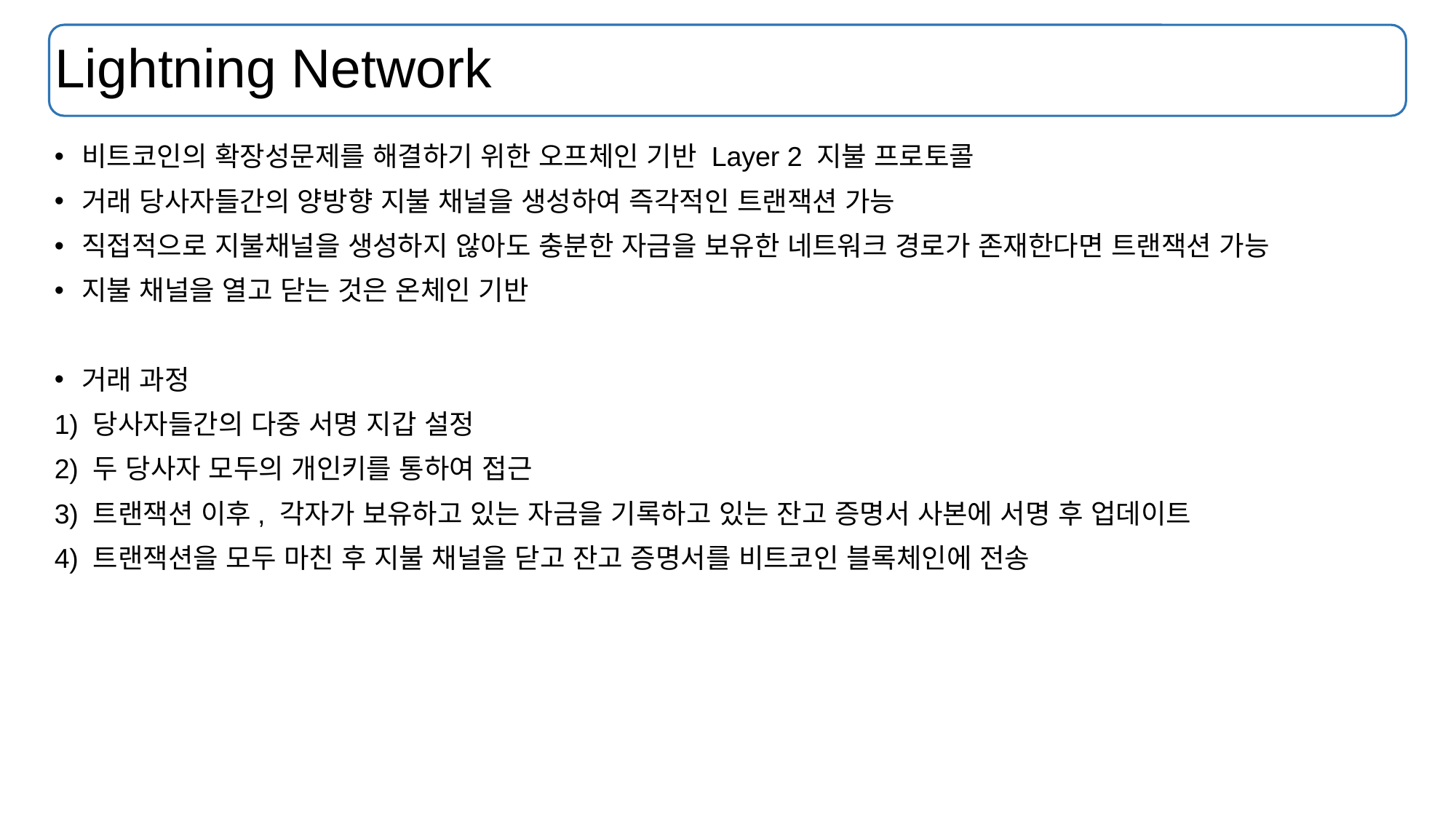

# Lightning Network
비트코인의 확장성문제를 해결하기 위한 오프체인 기반 Layer 2 지불 프로토콜
거래 당사자들간의 양방향 지불 채널을 생성하여 즉각적인 트랜잭션 가능
직접적으로 지불채널을 생성하지 않아도 충분한 자금을 보유한 네트워크 경로가 존재한다면 트랜잭션 가능
지불 채널을 열고 닫는 것은 온체인 기반

거래 과정
1) 당사자들간의 다중 서명 지갑 설정
2) 두 당사자 모두의 개인키를 통하여 접근
3) 트랜잭션 이후, 각자가 보유하고 있는 자금을 기록하고 있는 잔고 증명서 사본에 서명 후 업데이트
4) 트랜잭션을 모두 마친 후 지불 채널을 닫고 잔고 증명서를 비트코인 블록체인에 전송

11